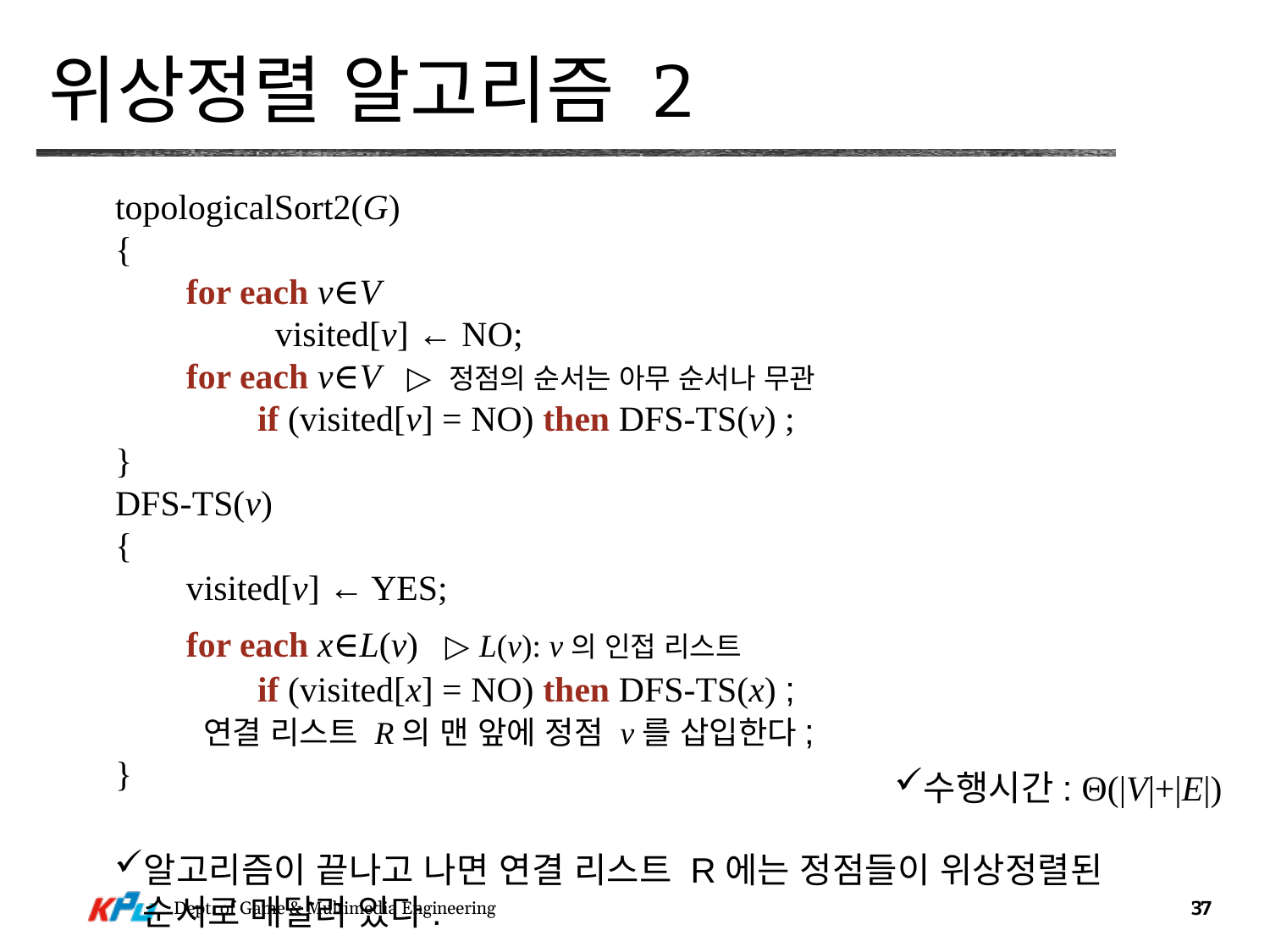

# 위상정렬 알고리즘 2

topologicalSort2(G)
{
        for each v∈V
                  visited[v] ← NO;
        for each v∈V   ▷ 정점의 순서는 아무 순서나 무관
                if (visited[v] = NO) then DFS-TS(v) ;
}
DFS-TS(v)
{
        visited[v] ← YES;
        for each x∈L(v)   ▷ L(v): v의 인접 리스트
                if (visited[x] = NO) then DFS-TS(x) ;
        연결 리스트 R의 맨 앞에 정점 v를 삽입한다;
}
수행시간: Θ(|V|+|E|)
알고리즘이 끝나고 나면 연결 리스트 R에는 정점들이 위상정렬된
  순서로 매달려 있다.
Dept. of Game & Multimedia Engineering
37